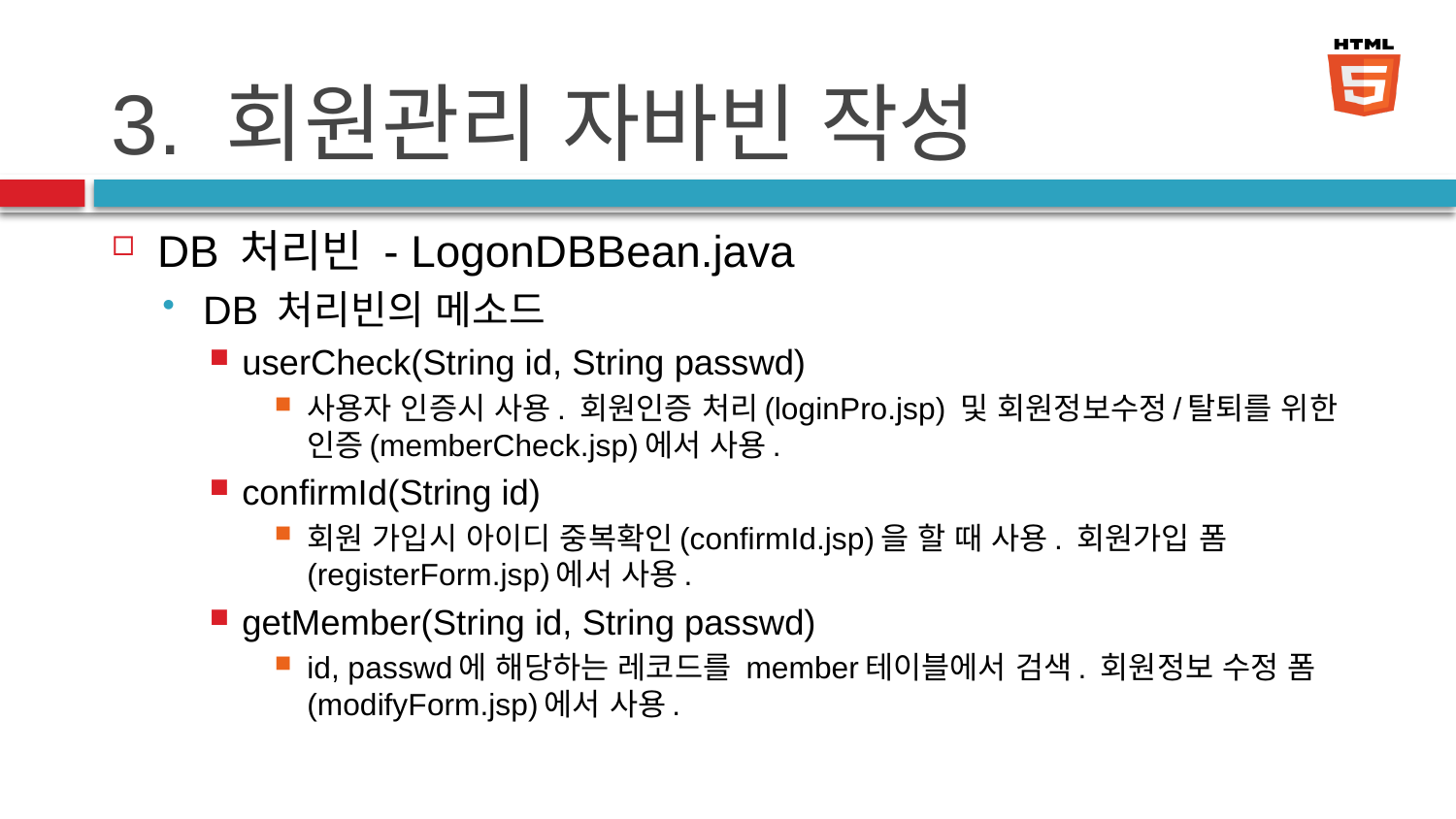

# 3. 회원관리 자바빈 작성
DB 처리빈 - LogonDBBean.java
DB 처리빈의 메소드
userCheck(String id, String passwd)
사용자 인증시 사용. 회원인증 처리(loginPro.jsp) 및 회원정보수정/탈퇴를 위한 인증(memberCheck.jsp)에서 사용.
confirmId(String id)
회원 가입시 아이디 중복확인(confirmId.jsp)을 할 때 사용. 회원가입 폼(registerForm.jsp)에서 사용.
getMember(String id, String passwd)
id, passwd에 해당하는 레코드를 member테이블에서 검색. 회원정보 수정 폼(modifyForm.jsp)에서 사용.